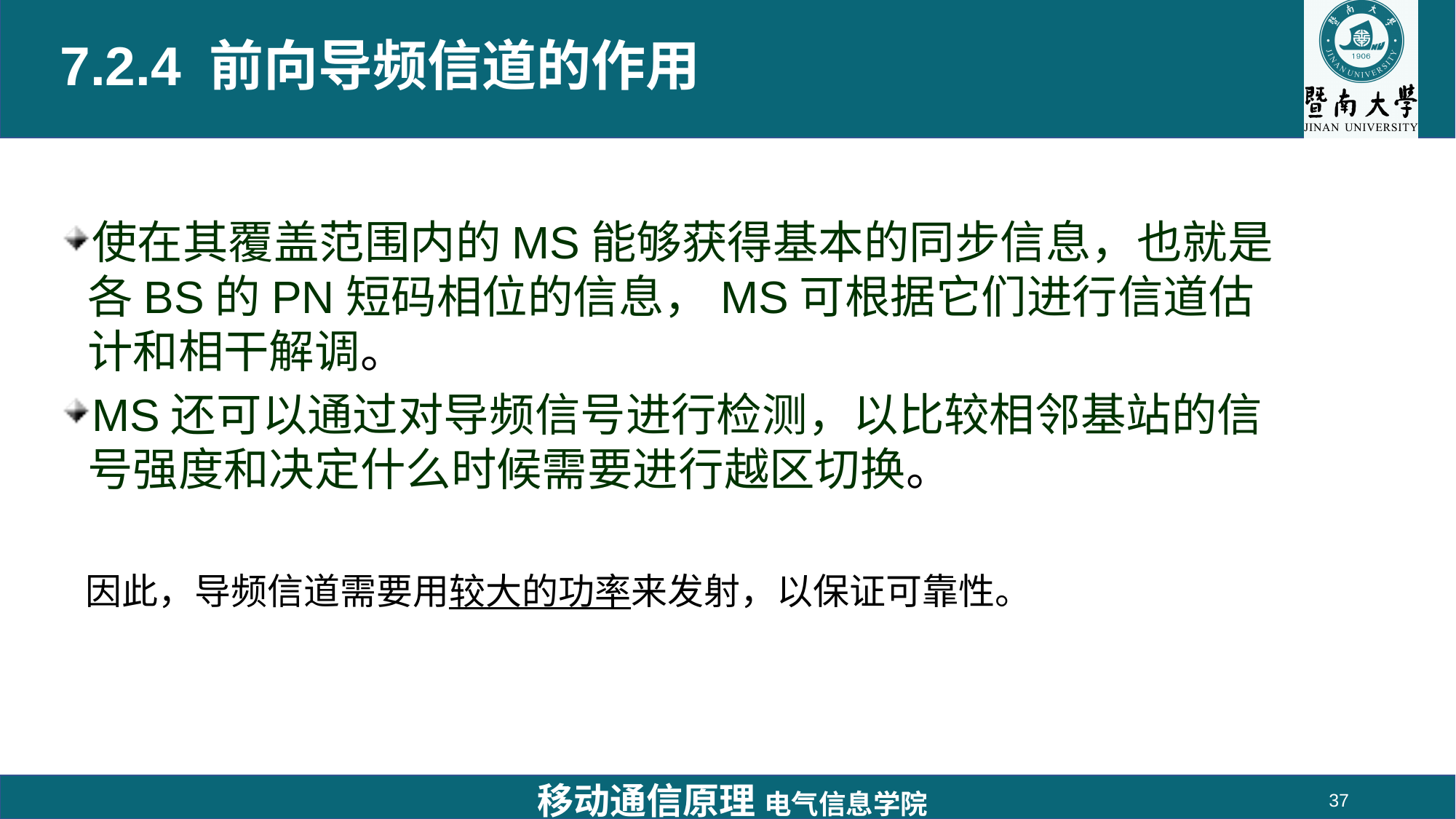

# 7.2.4 前向导频信道的作用
使在其覆盖范围内的MS能够获得基本的同步信息，也就是各BS的PN短码相位的信息，MS可根据它们进行信道估计和相干解调。
MS还可以通过对导频信号进行检测，以比较相邻基站的信号强度和决定什么时候需要进行越区切换。

  因此，导频信道需要用较大的功率来发射，以保证可靠性。
移动通信原理 电气信息学院
37